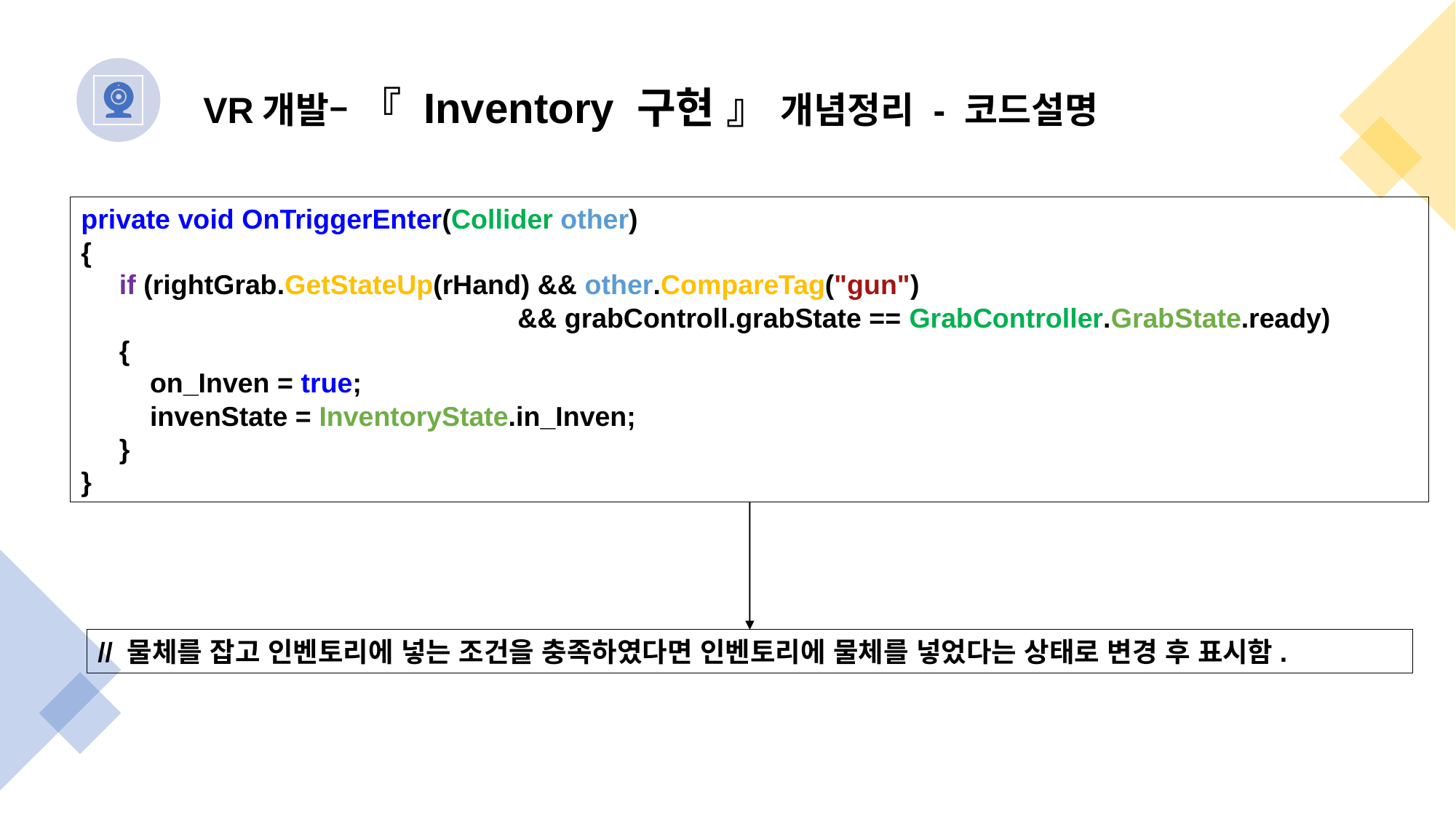

VR개발– 『 Inventory 구현 』 개념정리 - 코드설명
private void OnTriggerEnter(Collider other)
{
     if (rightGrab.GetStateUp(rHand) && other.CompareTag("gun")
				&& grabControll.grabState == GrabController.GrabState.ready)
     {
         on_Inven = true;
         invenState = InventoryState.in_Inven;
     }
}

// 물체를 잡고 인벤토리에 넣는 조건을 충족하였다면 인벤토리에 물체를 넣었다는 상태로 변경 후 표시함.